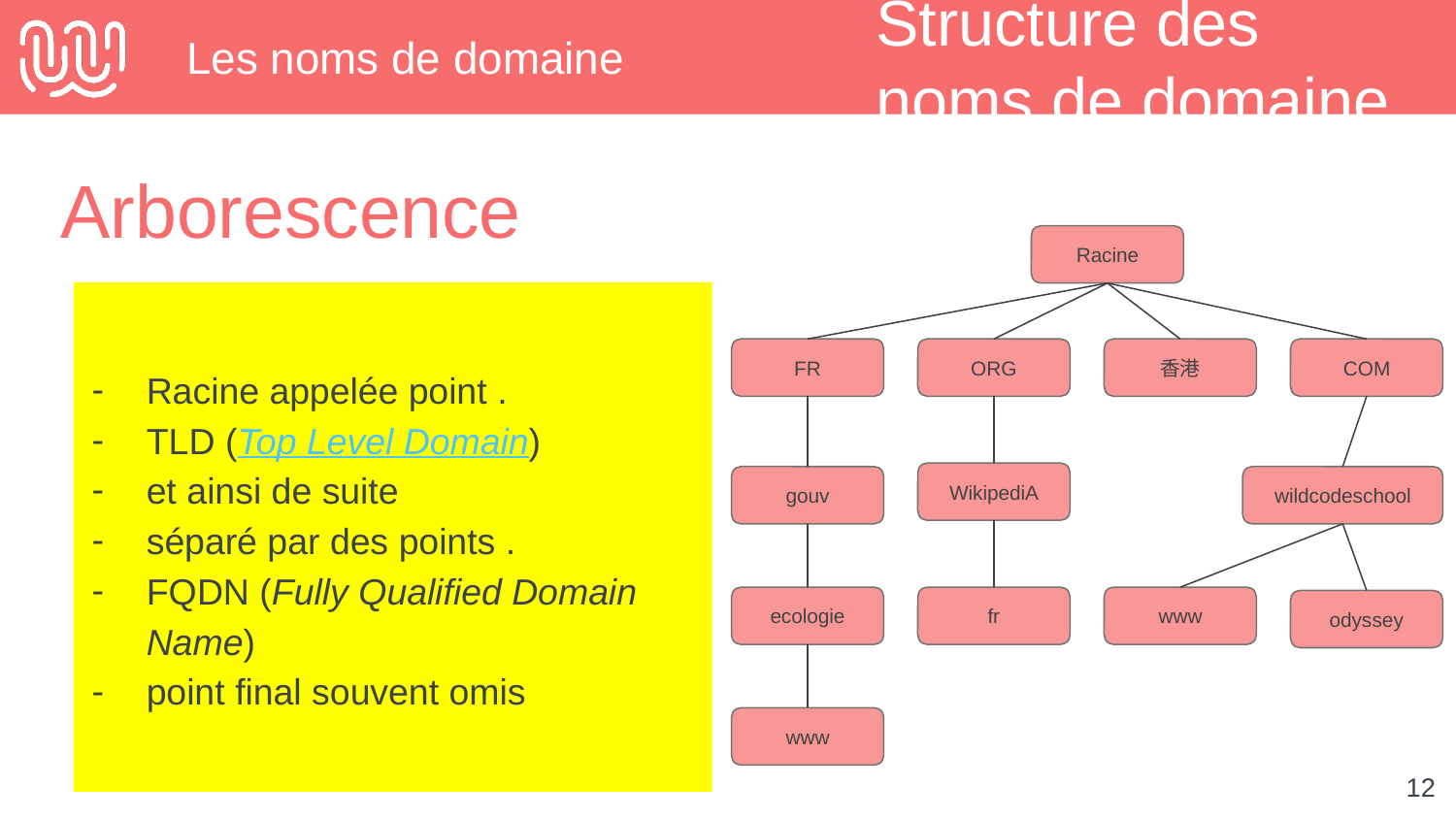

# Les noms de domaine
Structure des noms de domaine
Arborescence
Racine
Racine appelée point .
TLD (Top Level Domain)
et ainsi de suite
séparé par des points .
FQDN (Fully Qualified Domain Name)
point final souvent omis
FR
ORG
香港
COM
WikipediA
gouv
wildcodeschool
ecologie
fr
www
odyssey
www
12